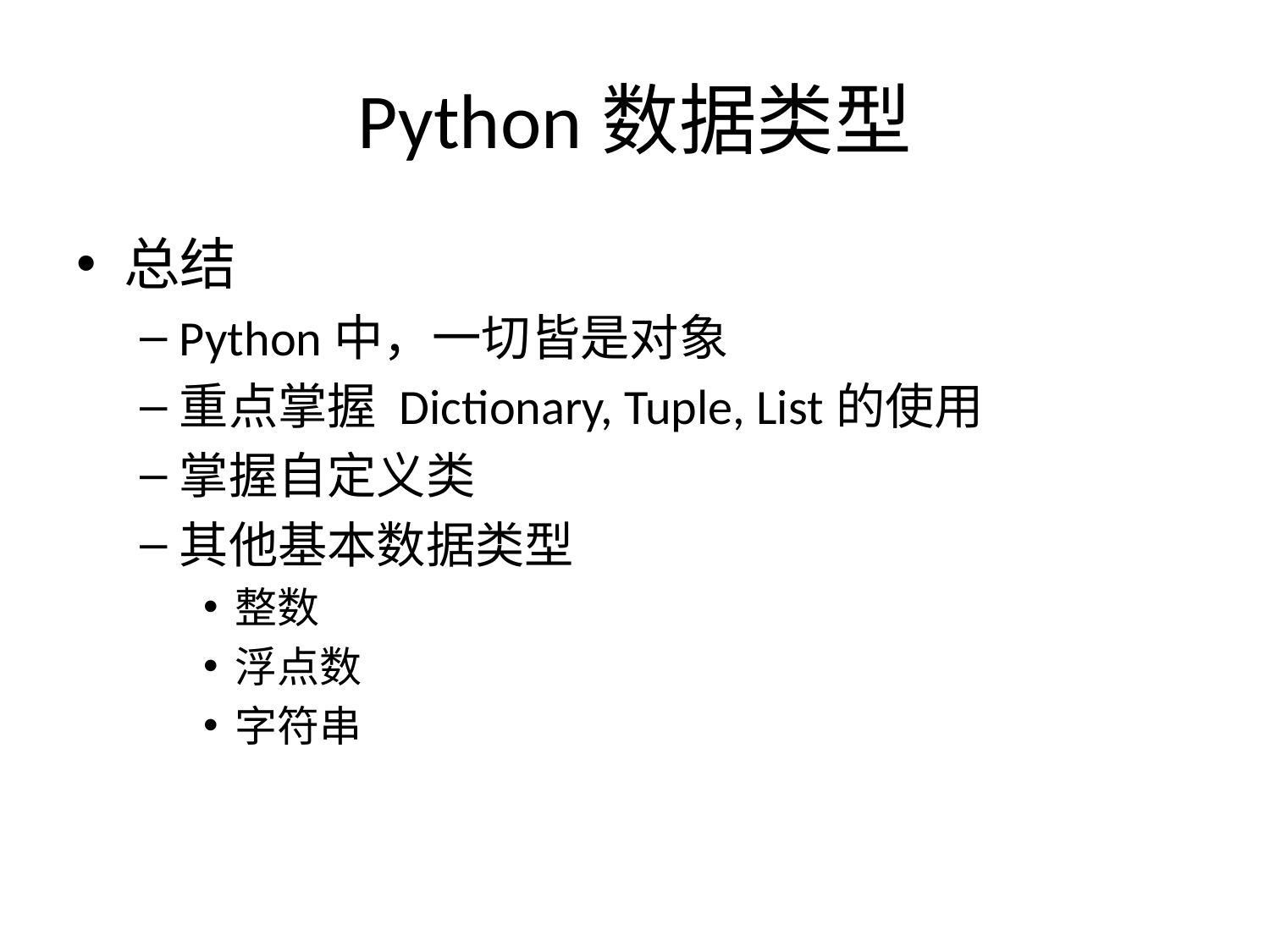

# Python数据类型
总结
Python中，一切皆是对象
重点掌握 Dictionary, Tuple, List的使用
掌握自定义类
其他基本数据类型
整数
浮点数
字符串